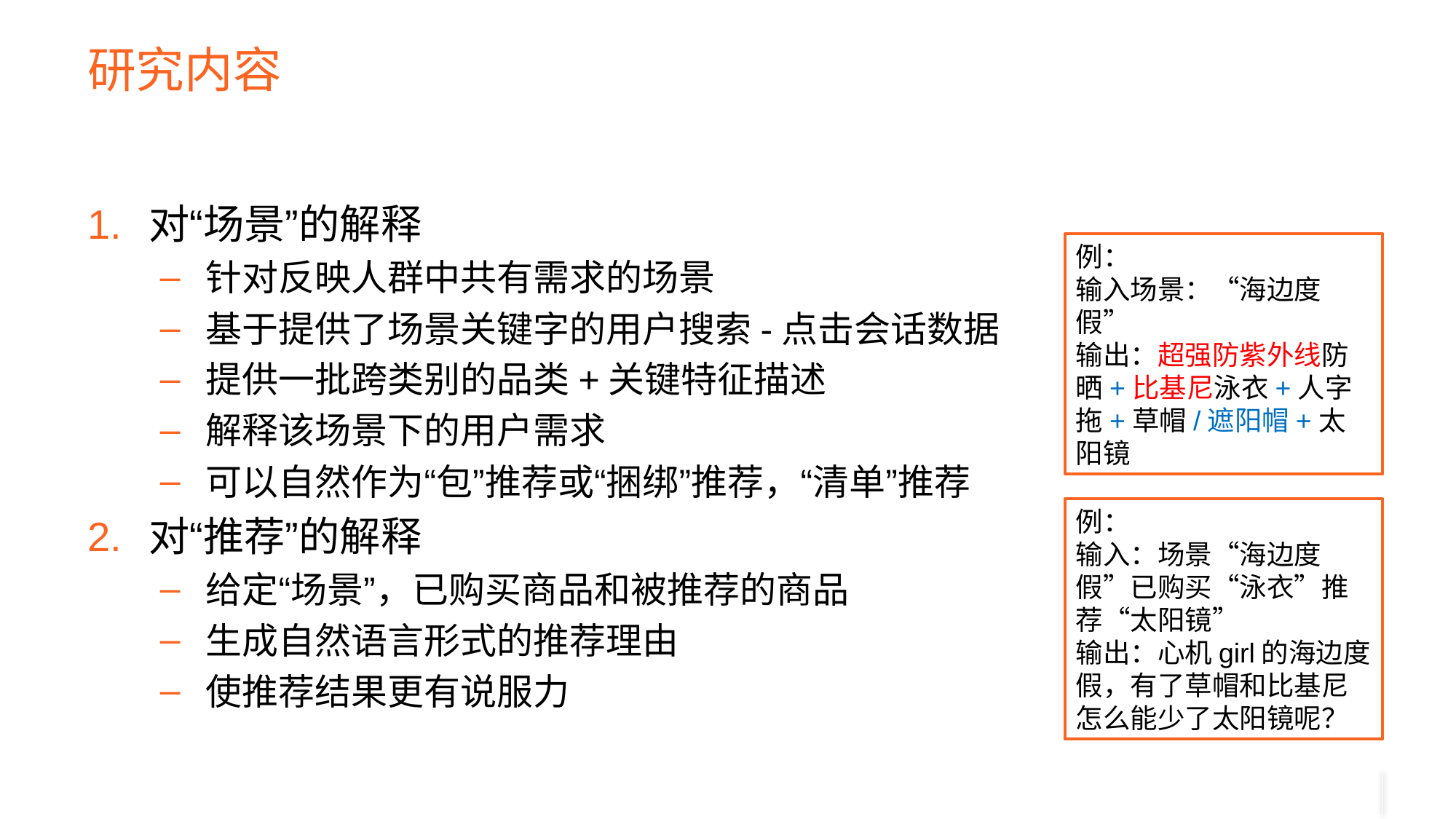

# 研究内容
对“场景”的解释
针对反映人群中共有需求的场景
基于提供了场景关键字的用户搜索-点击会话数据
提供一批跨类别的品类+关键特征描述
解释该场景下的用户需求
可以自然作为“包”推荐或“捆绑”推荐，“清单”推荐
对“推荐”的解释
给定“场景”，已购买商品和被推荐的商品
生成自然语言形式的推荐理由
使推荐结果更有说服力
例：
输入场景：“海边度假”
输出：超强防紫外线防晒+比基尼泳衣+人字拖+草帽/遮阳帽+太阳镜
例：
输入：场景“海边度假”已购买“泳衣”推荐“太阳镜”
输出：心机girl的海边度假，有了草帽和比基尼怎么能少了太阳镜呢？